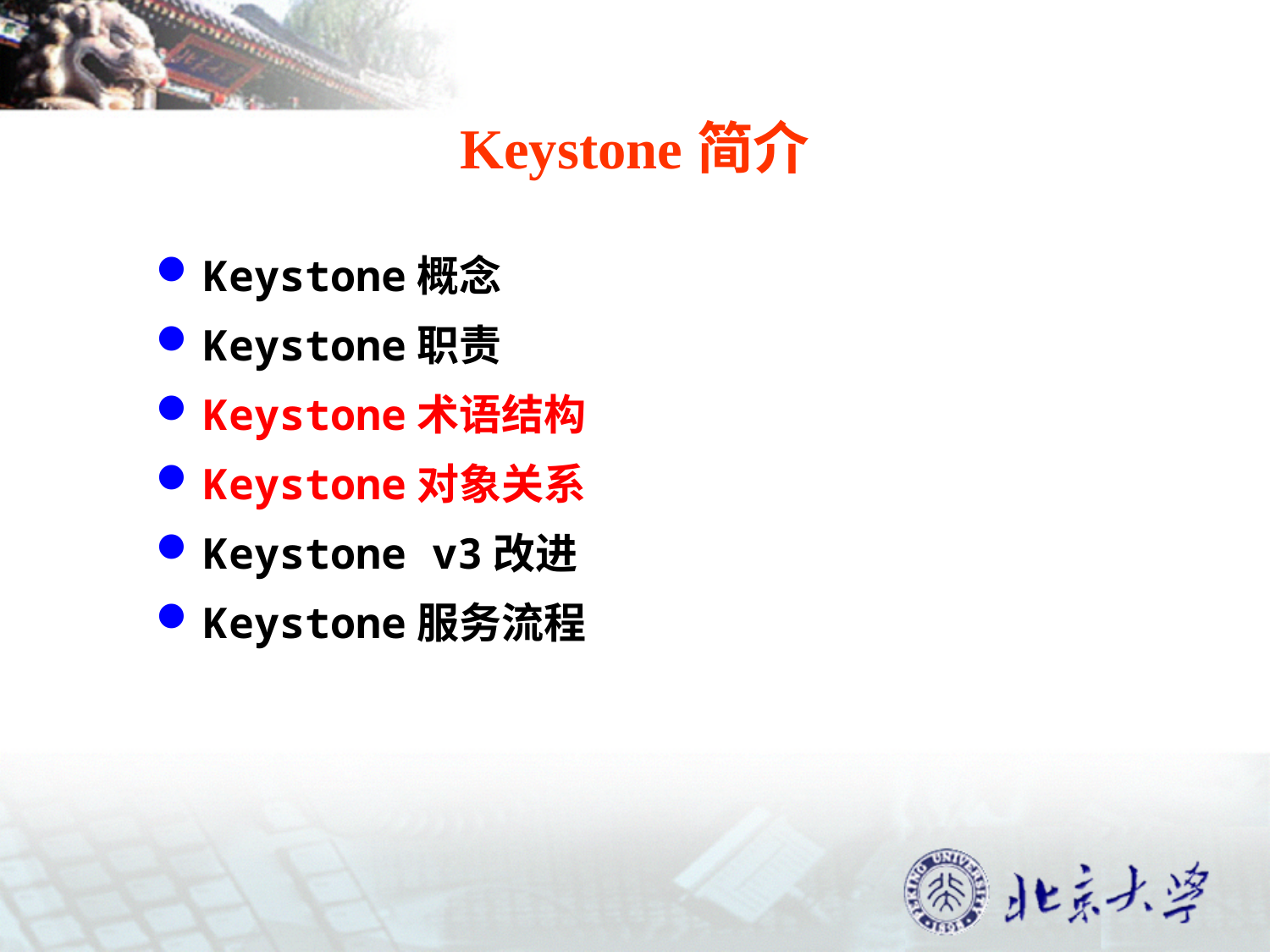

# Keystone简介
Keystone概念
Keystone职责
Keystone术语结构
Keystone对象关系
Keystone v3改进
Keystone服务流程